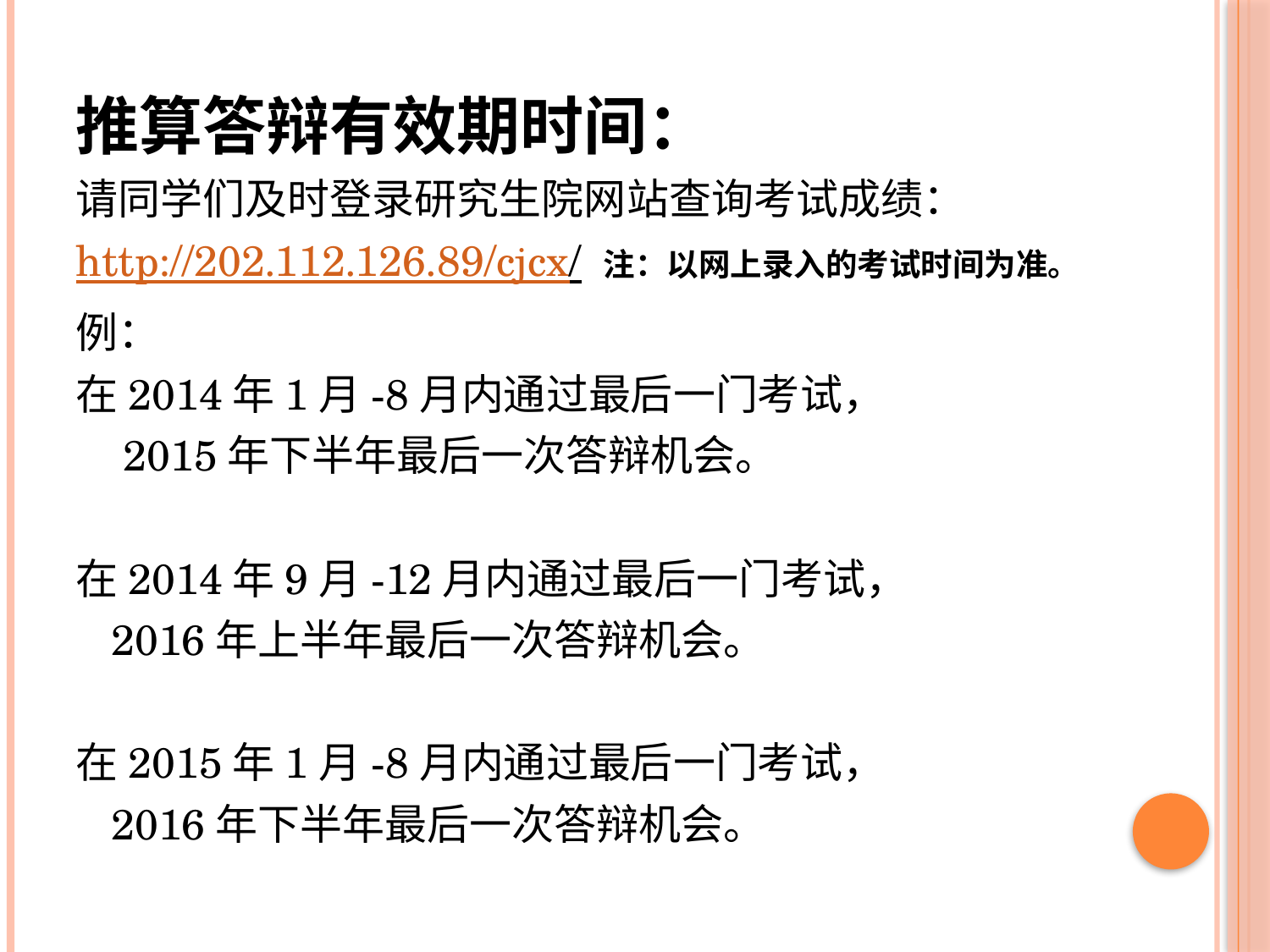

推算答辩有效期时间：
请同学们及时登录研究生院网站查询考试成绩：
http://202.112.126.89/cjcx/ 注：以网上录入的考试时间为准。
例：
在2014年1月-8月内通过最后一门考试，
    2015年下半年最后一次答辩机会。

在2014年9月-12月内通过最后一门考试，
   2016年上半年最后一次答辩机会。

在2015年1月-8月内通过最后一门考试，
   2016年下半年最后一次答辩机会。